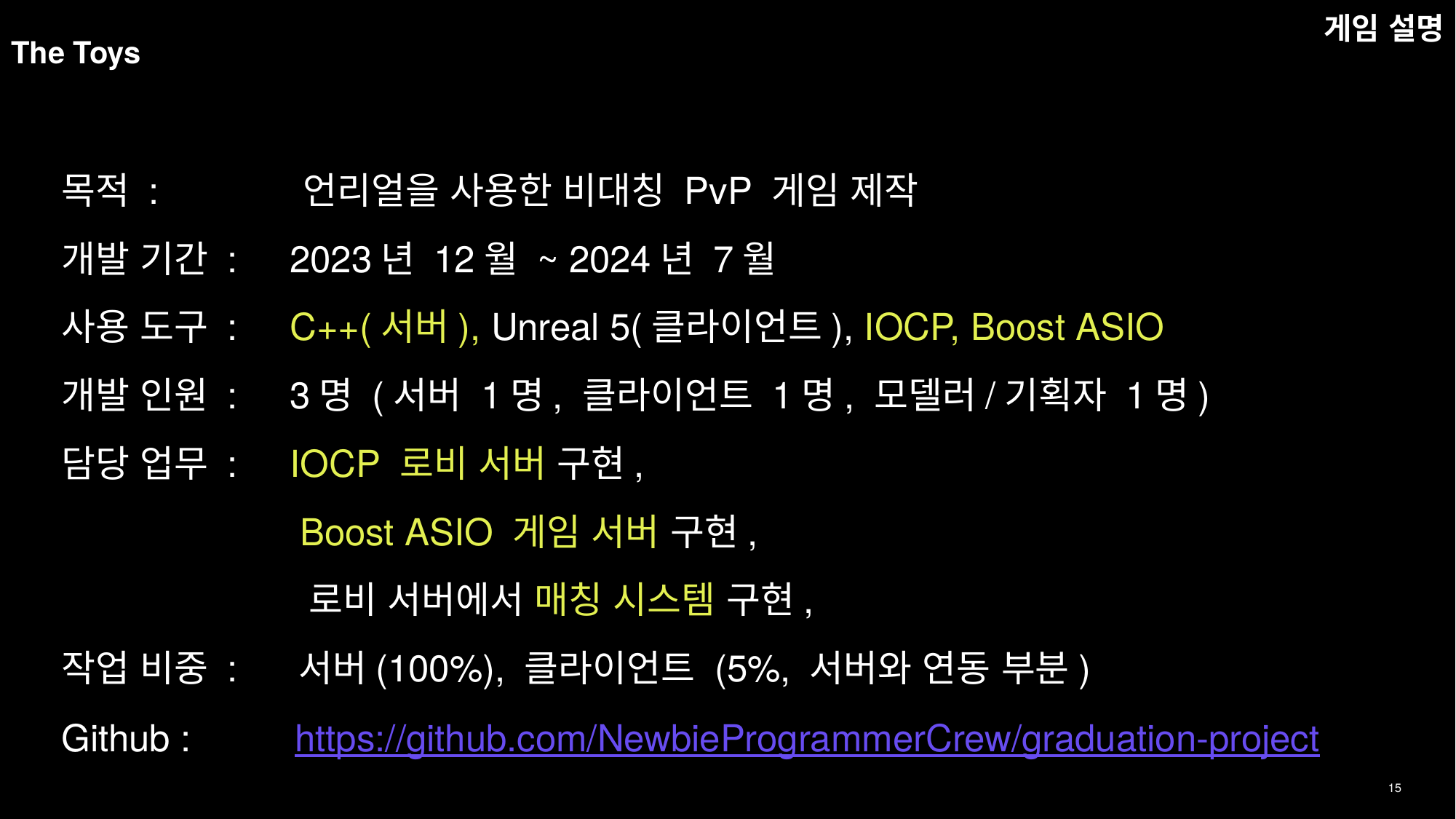

# The Toys
게임 설명
목적 :             언리얼을 사용한 비대칭 PvP 게임 제작
개발 기간 :     2023년 12월 ~ 2024년 7월
사용 도구 :     C++(서버), Unreal 5(클라이언트), IOCP, Boost ASIO
개발 인원 :     3명 (서버 1명, 클라이언트 1명, 모델러/기획자 1명)
담당 업무 :     IOCP 로비 서버 구현,
                       Boost ASIO 게임 서버 구현,
                       로비 서버에서 매칭 시스템 구현,
작업 비중 :     서버(100%), 클라이언트 (5%, 서버와 연동 부분)
Github :          https://github.com/NewbieProgrammerCrew/graduation-project

15